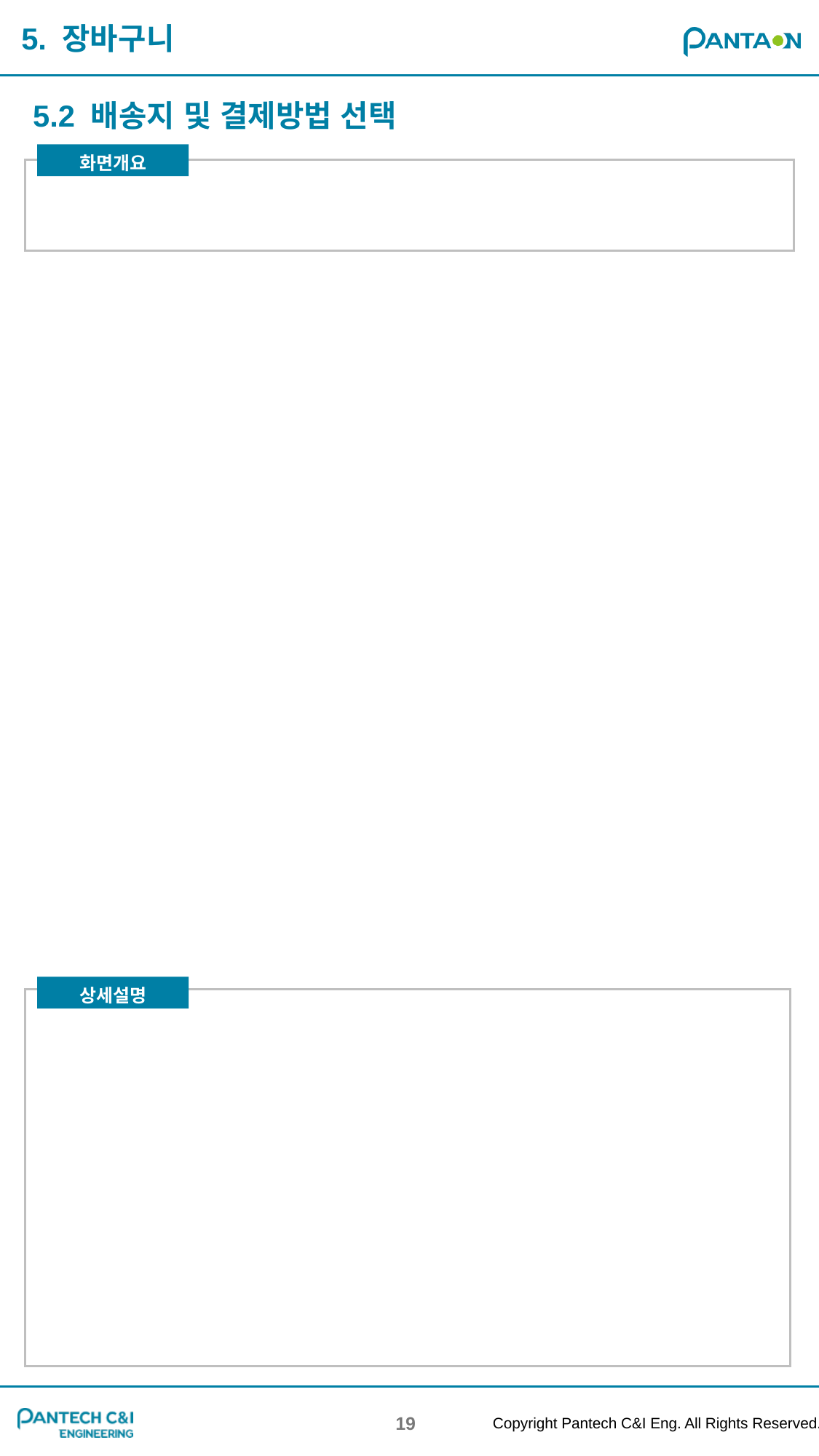

5. 장바구니
5.2 배송지 및 결제방법 선택
19